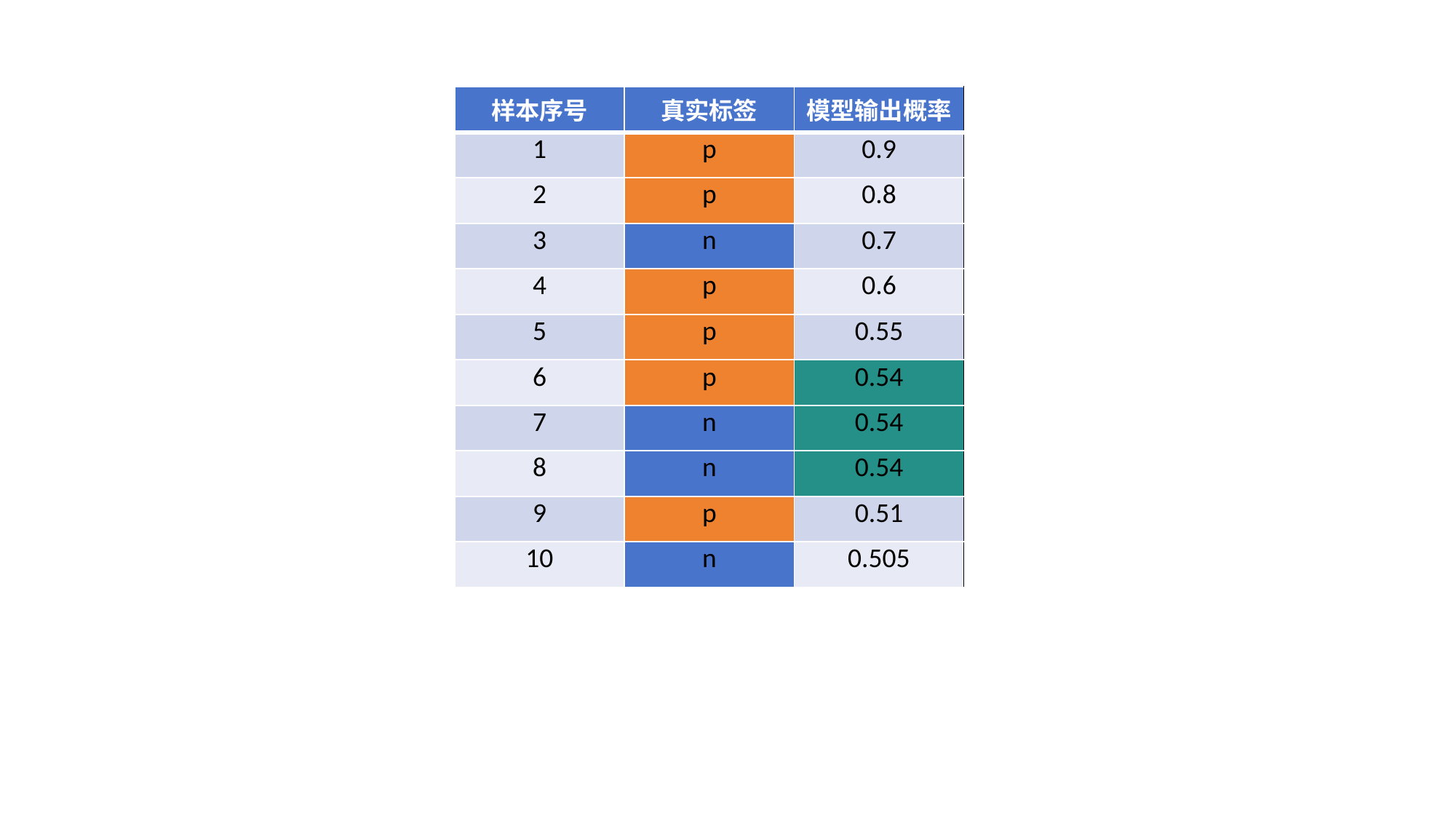

| 样本序号 | 真实标签 | 模型输出概率 |
| --- | --- | --- |
| 1 | p | 0.9 |
| 2 | p | 0.8 |
| 3 | n | 0.7 |
| 4 | p | 0.6 |
| 5 | p | 0.55 |
| 6 | p | 0.54 |
| 7 | n | 0.54 |
| 8 | n | 0.54 |
| 9 | p | 0.51 |
| 10 | n | 0.505 |